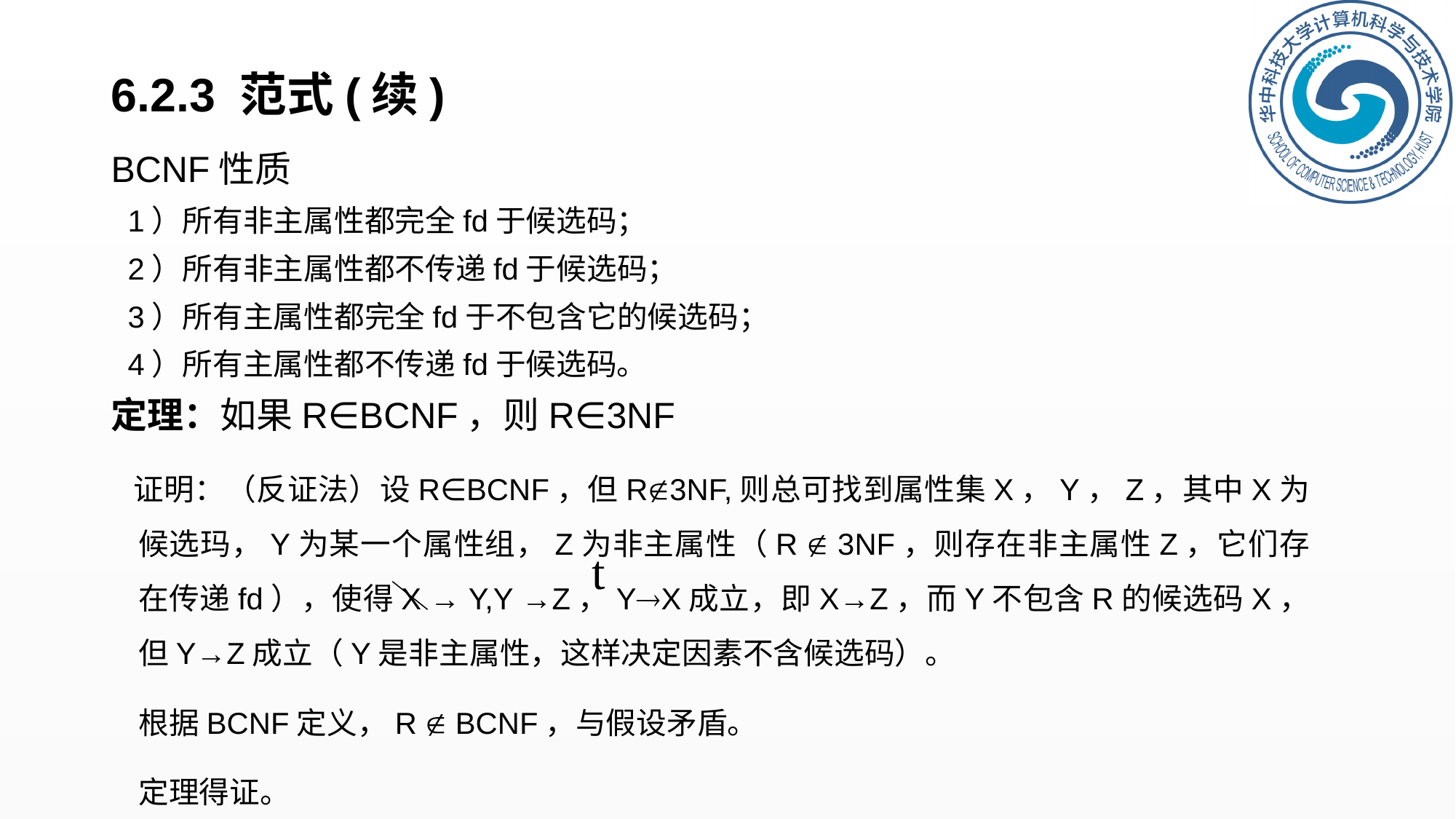

# 6.2.3 范式(续)
BCNF性质
  1）所有非主属性都完全fd于候选码；
  2）所有非主属性都不传递fd于候选码；
  3）所有主属性都完全fd于不包含它的候选码；
  4）所有主属性都不传递fd于候选码。
定理：如果R∈BCNF，则R∈3NF
  证明：（反证法）设R∈BCNF，但R∉3NF,则总可找到属性集X，Y，Z，其中X为候选玛，Y为某一个属性组，Z为非主属性（R ∉ 3NF，则存在非主属性Z，它们存在传递fd），使得X → Y,Y →Z，Y→X成立，即X→Z，而Y不包含R的候选码X，但Y→Z成立（Y是非主属性，这样决定因素不含候选码）。
   根据BCNF定义，R ∉ BCNF，与假设矛盾。
   定理得证。

t